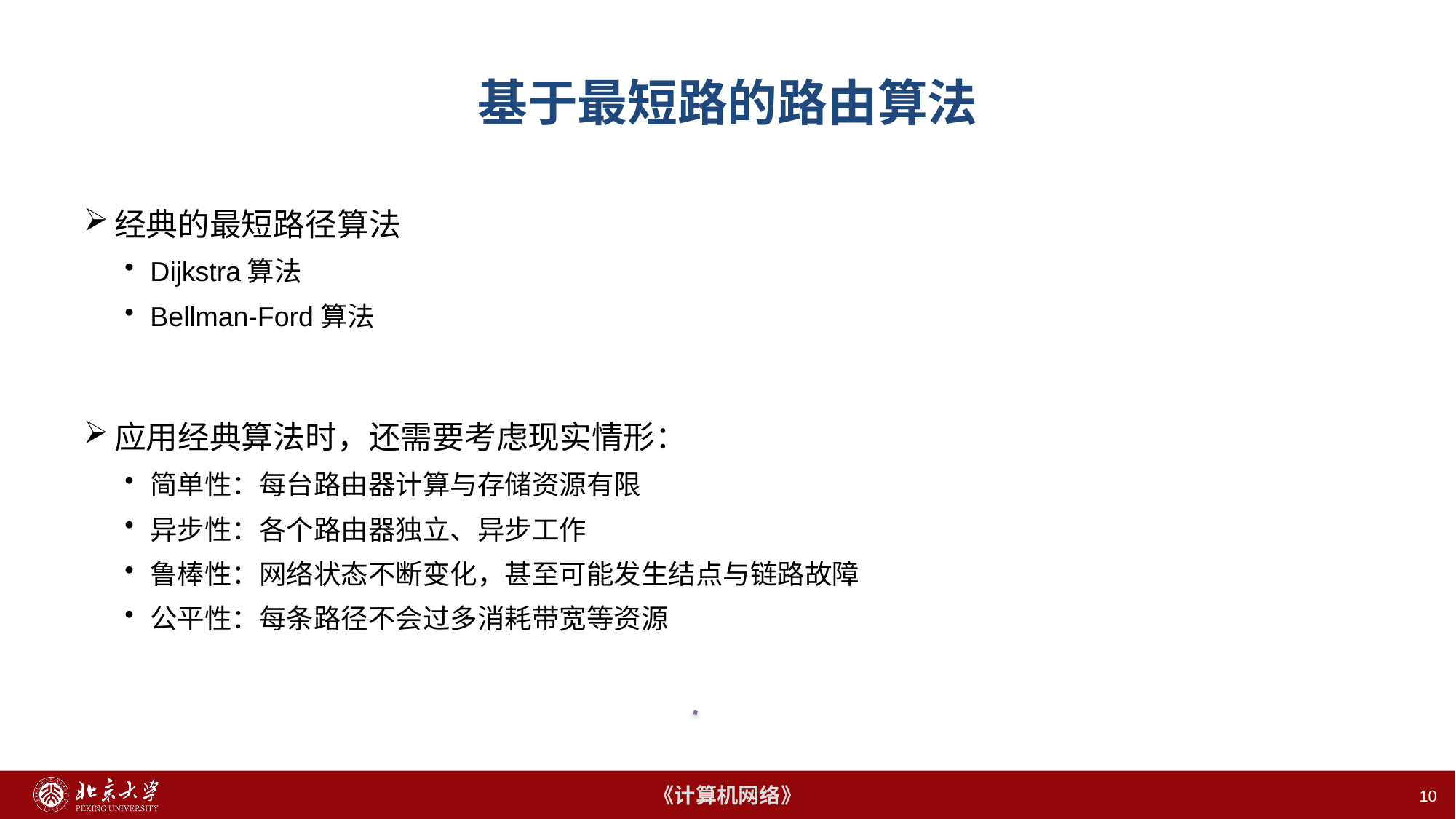

# 基于最短路的路由算法
经典的最短路径算法
Dijkstra算法
Bellman-Ford算法

应用经典算法时，还需要考虑现实情形：
简单性：每台路由器计算与存储资源有限
异步性：各个路由器独立、异步工作
鲁棒性：网络状态不断变化，甚至可能发生结点与链路故障
公平性：每条路径不会过多消耗带宽等资源
10